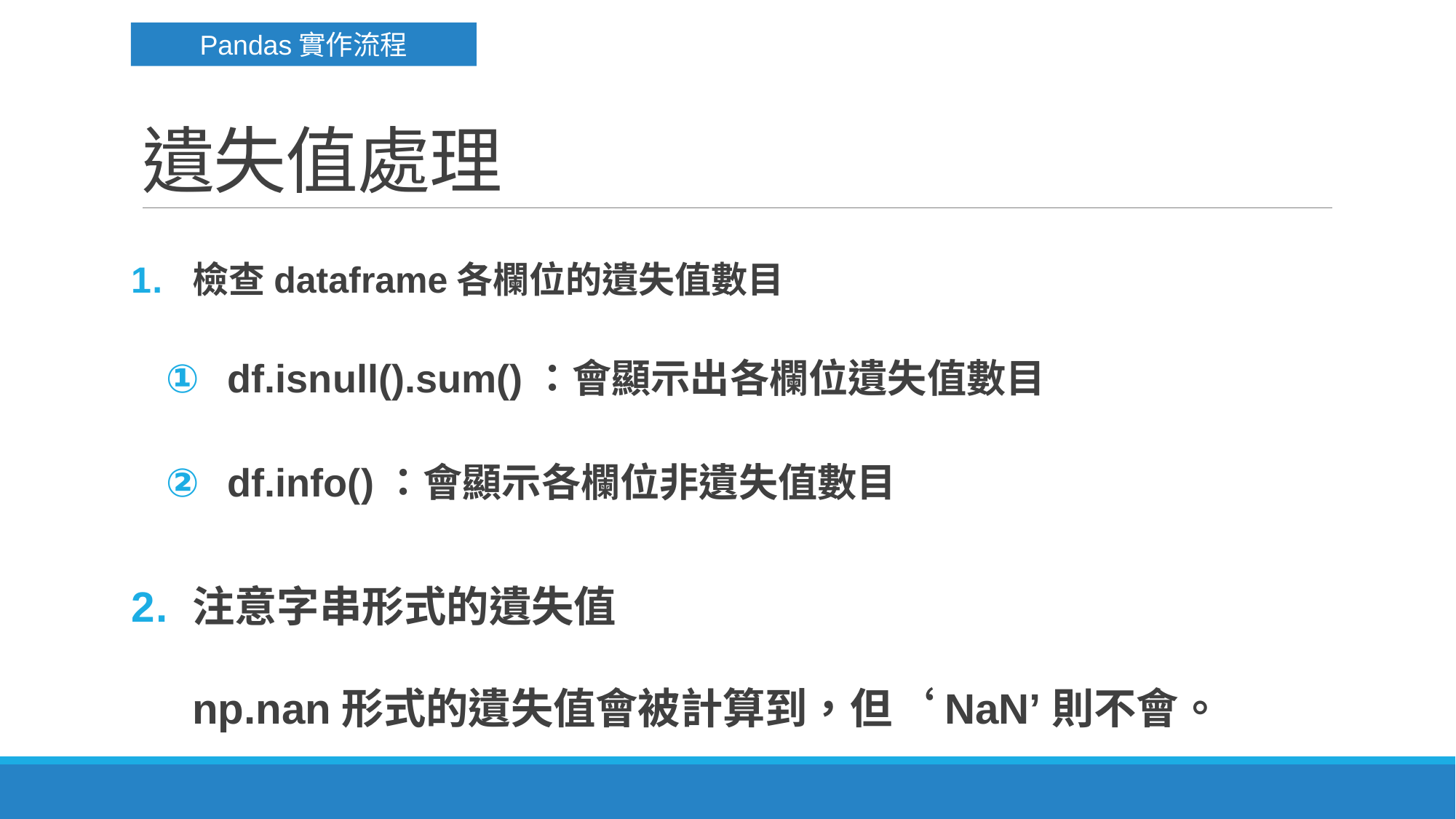

Pandas實作流程
# 遺失值處理
檢查dataframe各欄位的遺失值數目
df.isnull().sum()：會顯示出各欄位遺失值數目
df.info()：會顯示各欄位非遺失值數目
注意字串形式的遺失值
np.nan形式的遺失值會被計算到，但‘NaN’則不會。